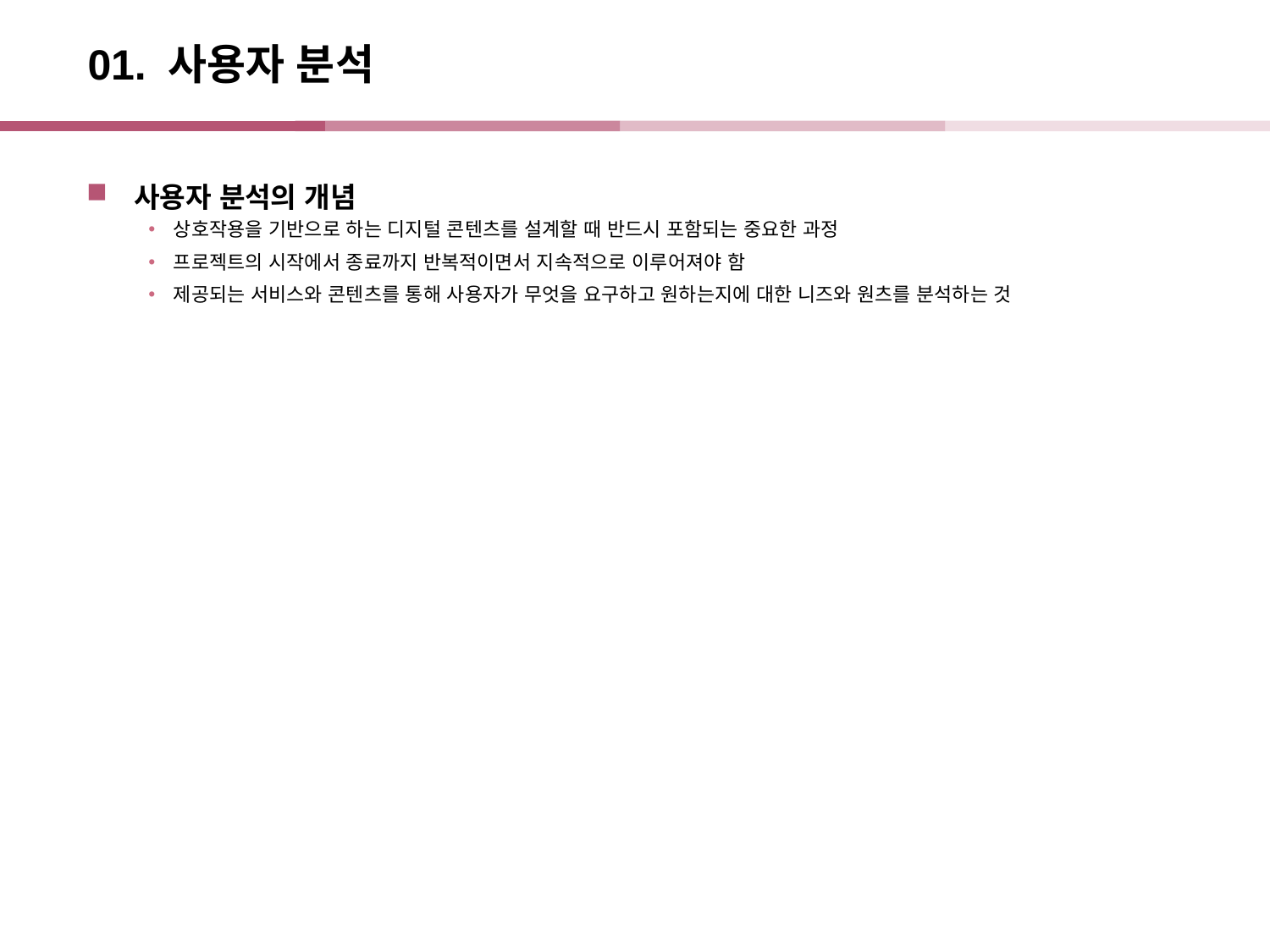

# 01. 사용자 분석
사용자 분석의 개념
상호작용을 기반으로 하는 디지털 콘텐츠를 설계할 때 반드시 포함되는 중요한 과정
프로젝트의 시작에서 종료까지 반복적이면서 지속적으로 이루어져야 함
제공되는 서비스와 콘텐츠를 통해 사용자가 무엇을 요구하고 원하는지에 대한 니즈와 원츠를 분석하는 것